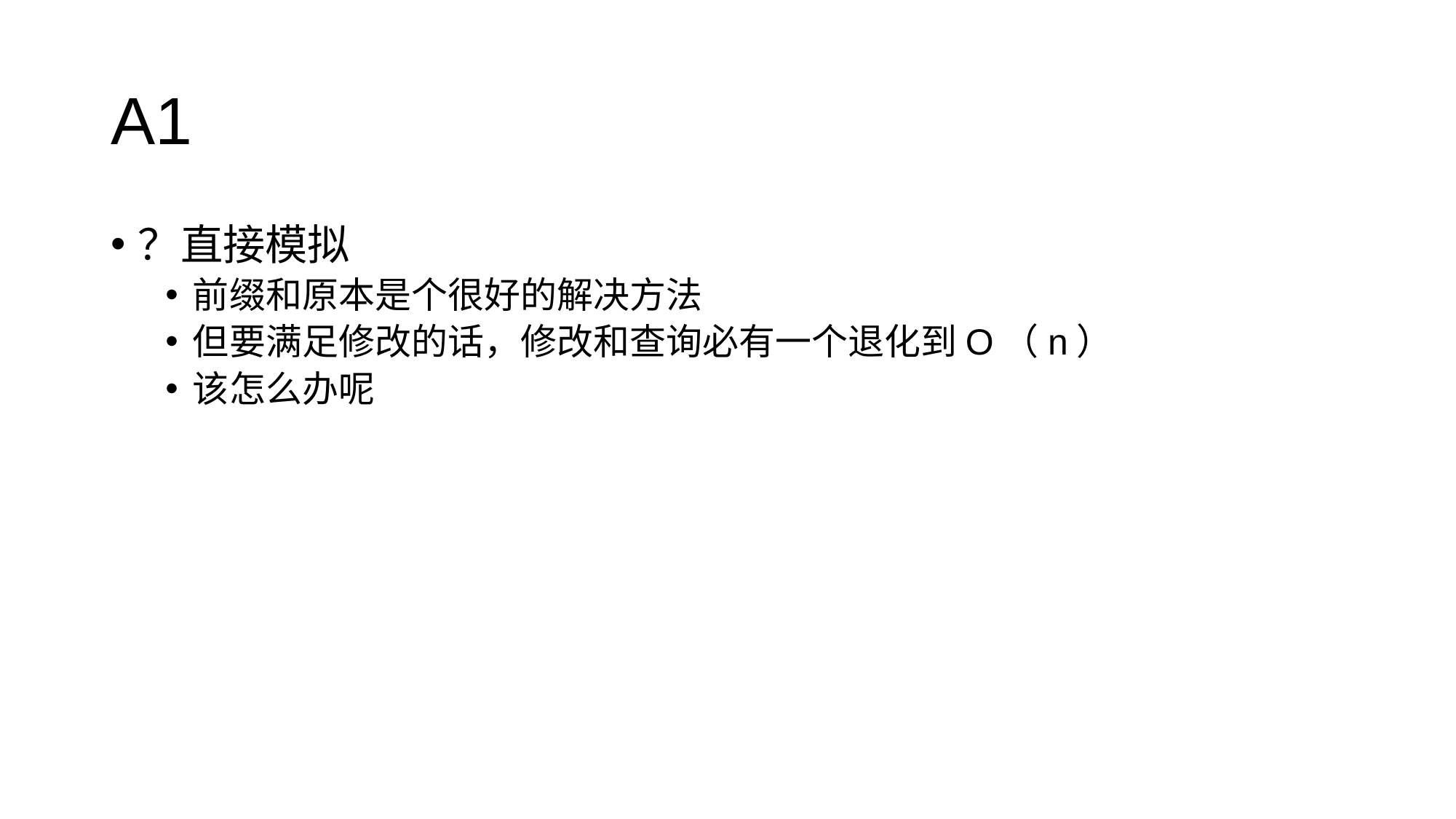

# A1
？直接模拟
前缀和原本是个很好的解决方法
但要满足修改的话，修改和查询必有一个退化到O（n）
该怎么办呢